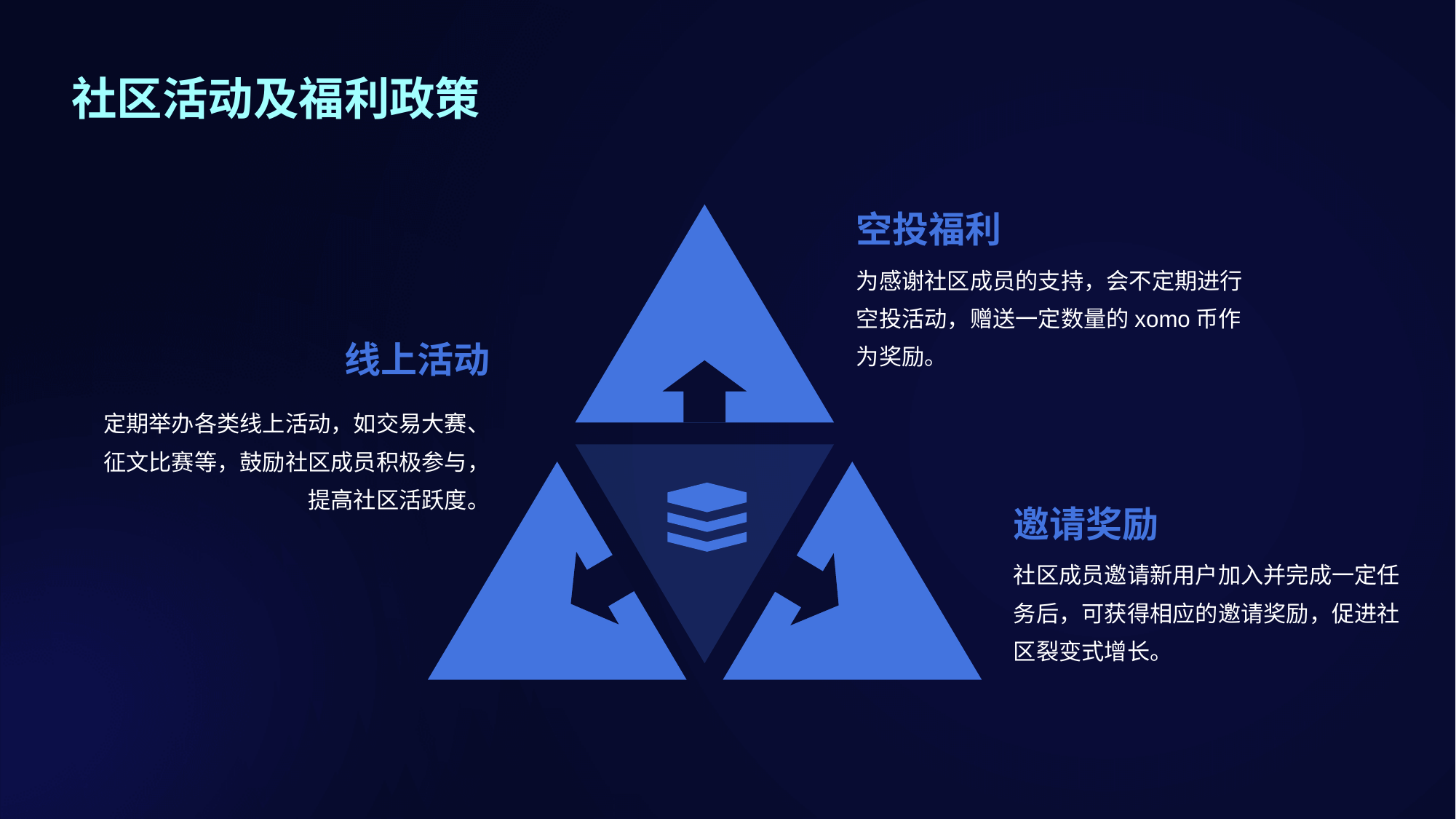

社区活动及福利政策
空投福利

为感谢社区成员的支持，会不定期进行空投活动，赠送一定数量的xomo币作为奖励。
线上活动

定期举办各类线上活动，如交易大赛、征文比赛等，鼓励社区成员积极参与，提高社区活跃度。

邀请奖励

社区成员邀请新用户加入并完成一定任务后，可获得相应的邀请奖励，促进社区裂变式增长。